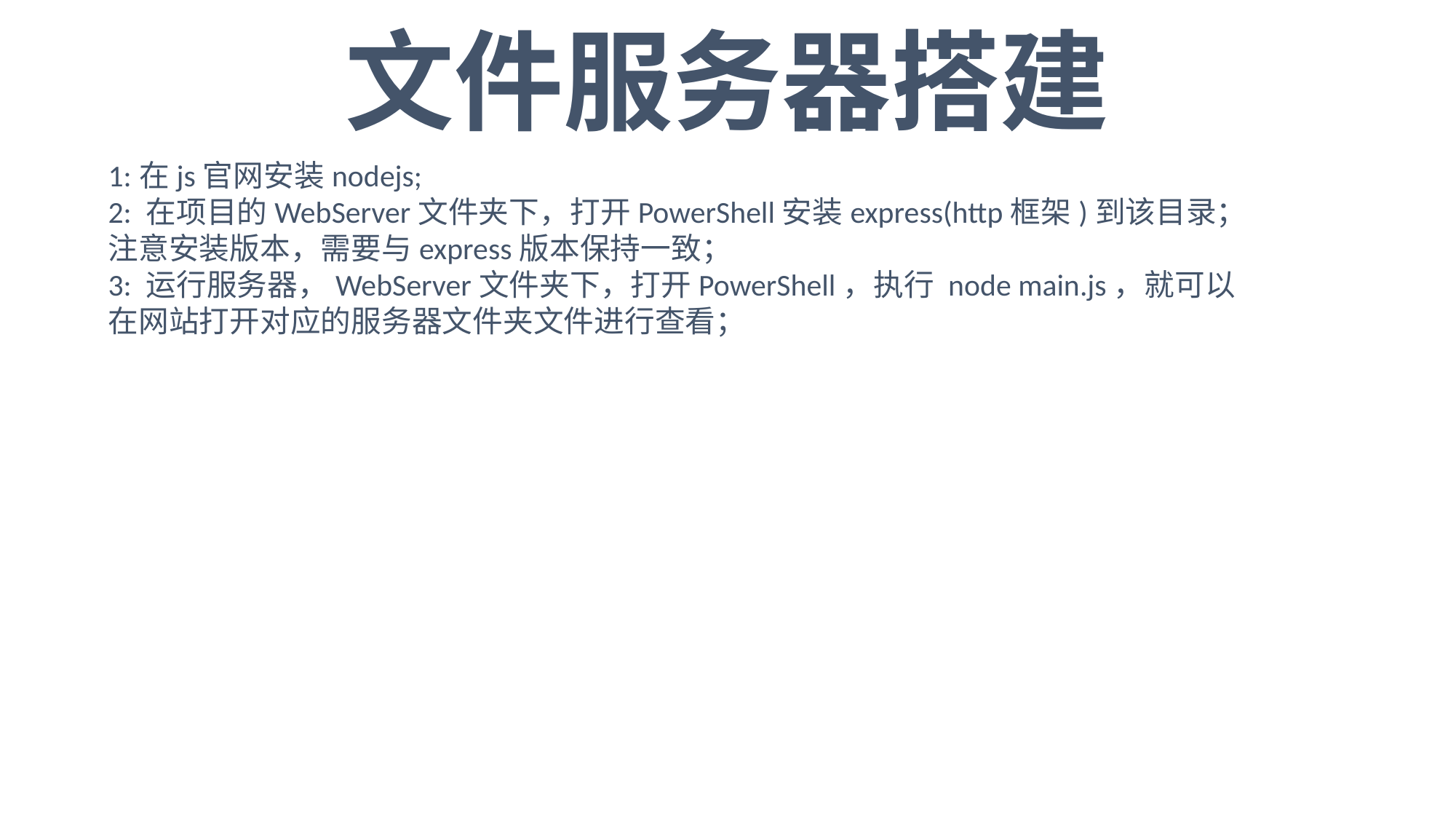

文件服务器搭建
1:在js官网安装nodejs;
2: 在项目的WebServer文件夹下，打开PowerShell安装express(http框架)到该目录；
注意安装版本，需要与express版本保持一致；
3: 运行服务器，WebServer文件夹下，打开PowerShell，执行 node main.js，就可以
在网站打开对应的服务器文件夹文件进行查看；

1